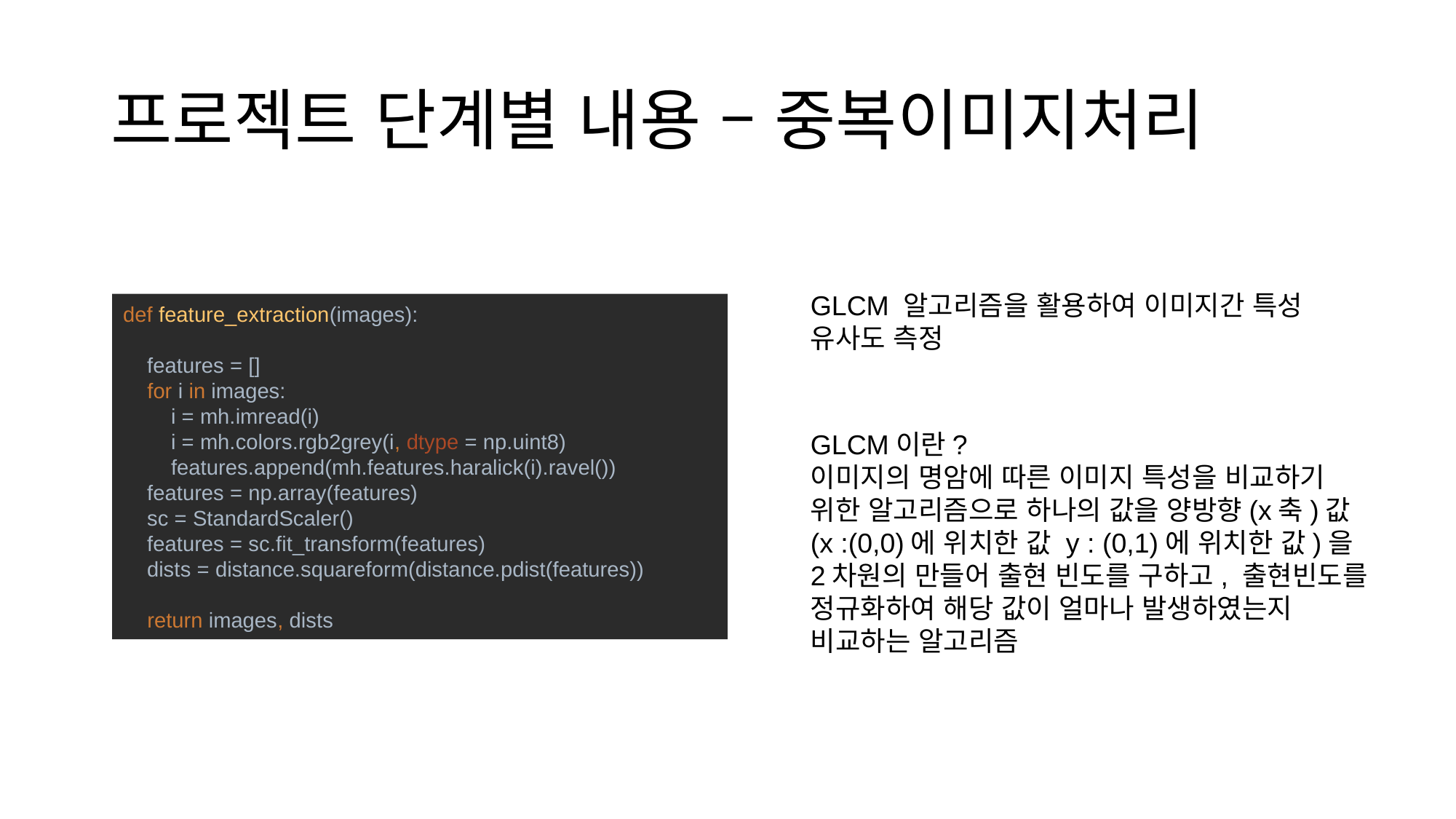

# 프로젝트 단계별 내용 – 중복이미지처리
GLCM 알고리즘을 활용하여 이미지간 특성 유사도 측정
def feature_extraction(images):
    features = []
    for i in images:
        i = mh.imread(i)
        i = mh.colors.rgb2grey(i, dtype = np.uint8)
        features.append(mh.features.haralick(i).ravel())
    features = np.array(features)
    sc = StandardScaler()
    features = sc.fit_transform(features)
    dists = distance.squareform(distance.pdist(features))
    return images, dists
GLCM이란?
이미지의 명암에 따른 이미지 특성을 비교하기 위한 알고리즘으로 하나의 값을 양방향(x축)값(x :(0,0)에 위치한 값 y : (0,1)에 위치한 값)을 2차원의 만들어 출현 빈도를 구하고, 출현빈도를 정규화하여 해당 값이 얼마나 발생하였는지 비교하는 알고리즘